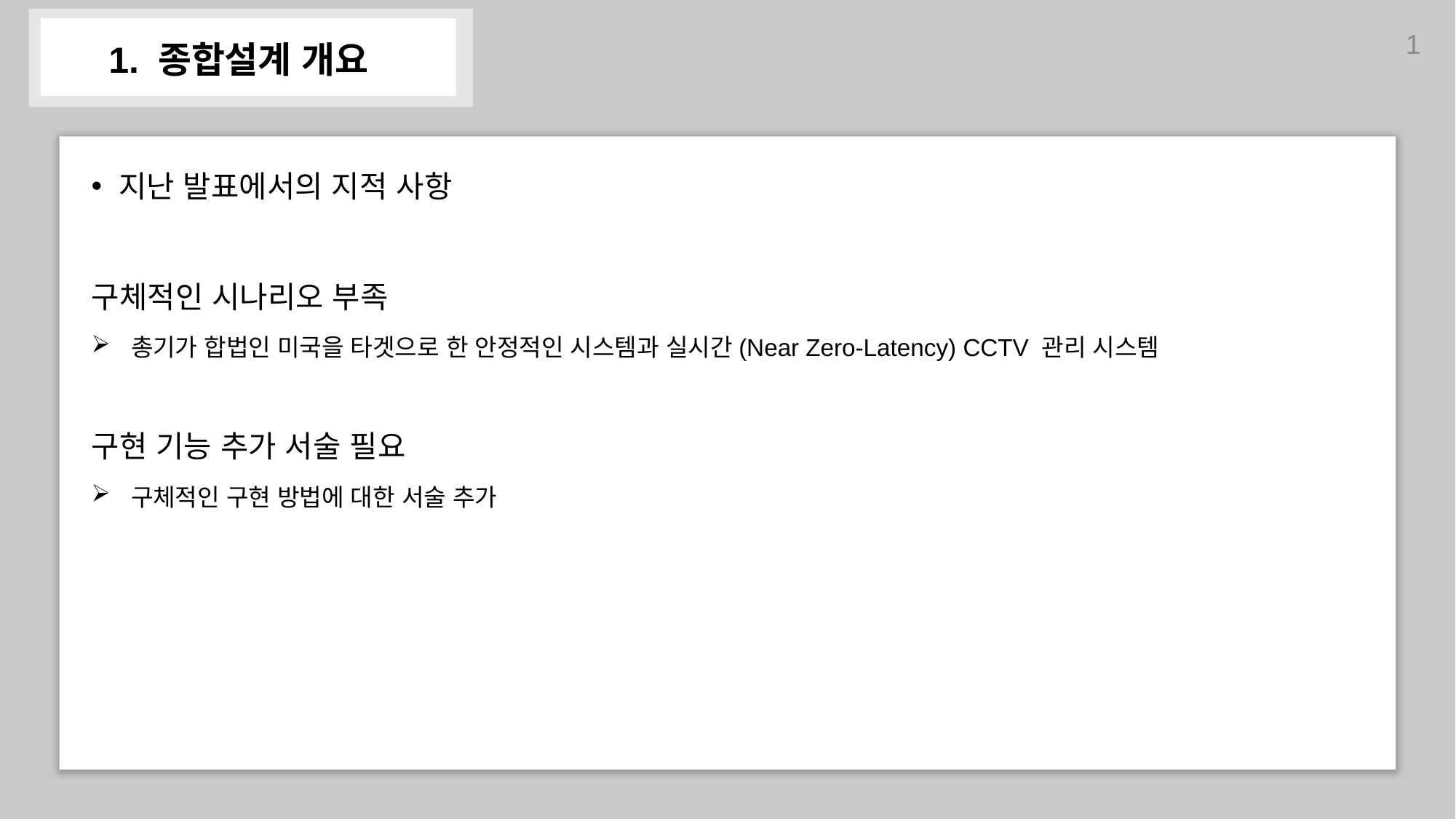

# 1. 종합설계 개요

ㅠ
1
ZEROㅇㅋㅇㄴㅇㄹㄴㅇㄹㄴㅇㄴㅇㄹㄴㅇㄴㅇㄹ
지난 발표에서의 지적 사항

구체적인 시나리오 부족
 총기가 합법인 미국을 타겟으로 한 안정적인 시스템과 실시간(Near Zero-Latency) CCTV 관리 시스템

구현 기능 추가 서술 필요
 구체적인 구현 방법에 대한 서술 추가